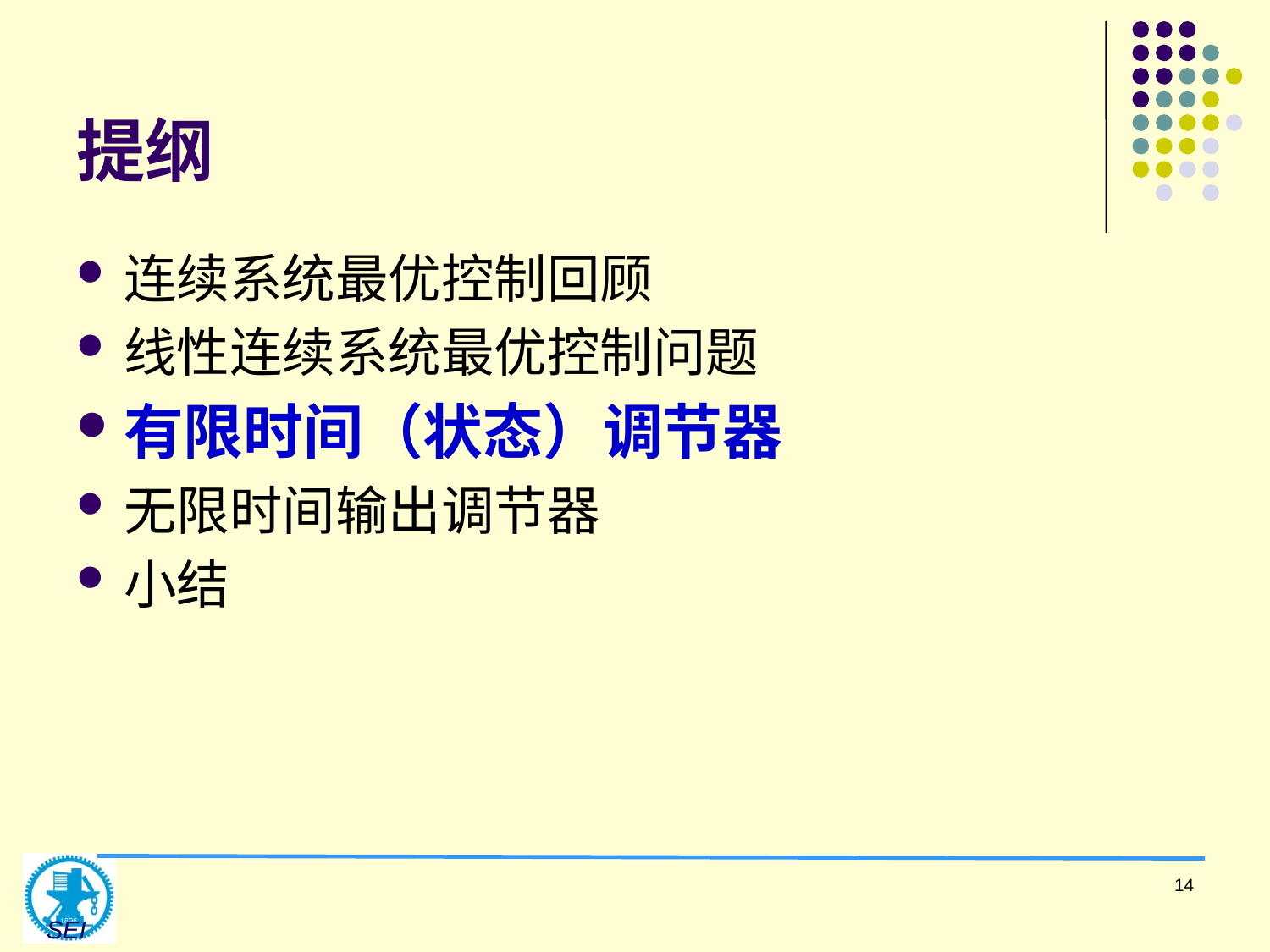

# 提纲
连续系统最优控制回顾
线性连续系统最优控制问题
有限时间（状态）调节器
无限时间输出调节器
小结
14